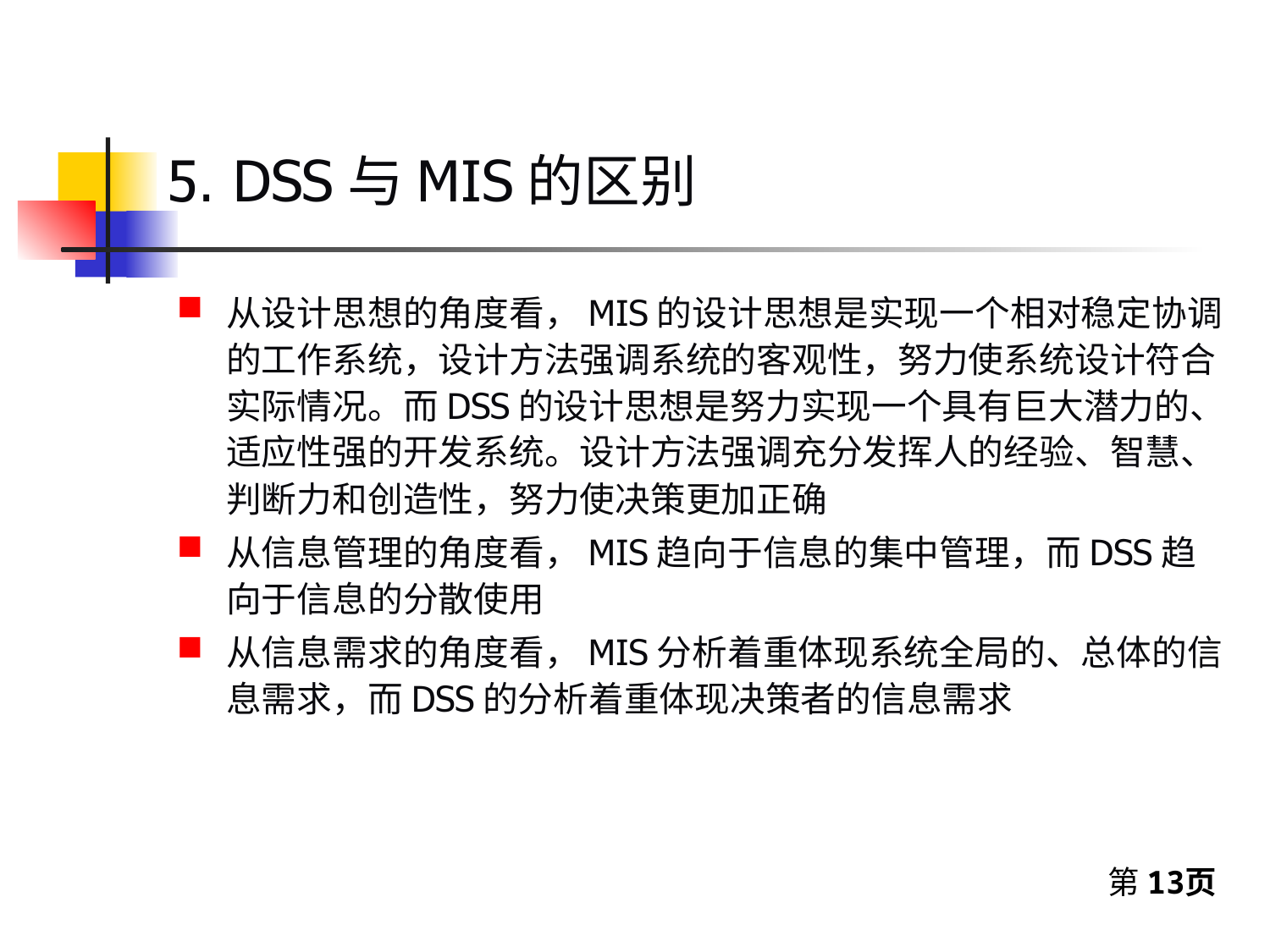

5. DSS与MIS的区别
从设计思想的角度看，MIS的设计思想是实现一个相对稳定协调的工作系统，设计方法强调系统的客观性，努力使系统设计符合实际情况。而DSS的设计思想是努力实现一个具有巨大潜力的、适应性强的开发系统。设计方法强调充分发挥人的经验、智慧、判断力和创造性，努力使决策更加正确
从信息管理的角度看，MIS趋向于信息的集中管理，而DSS趋向于信息的分散使用
从信息需求的角度看，MIS分析着重体现系统全局的、总体的信息需求，而DSS的分析着重体现决策者的信息需求